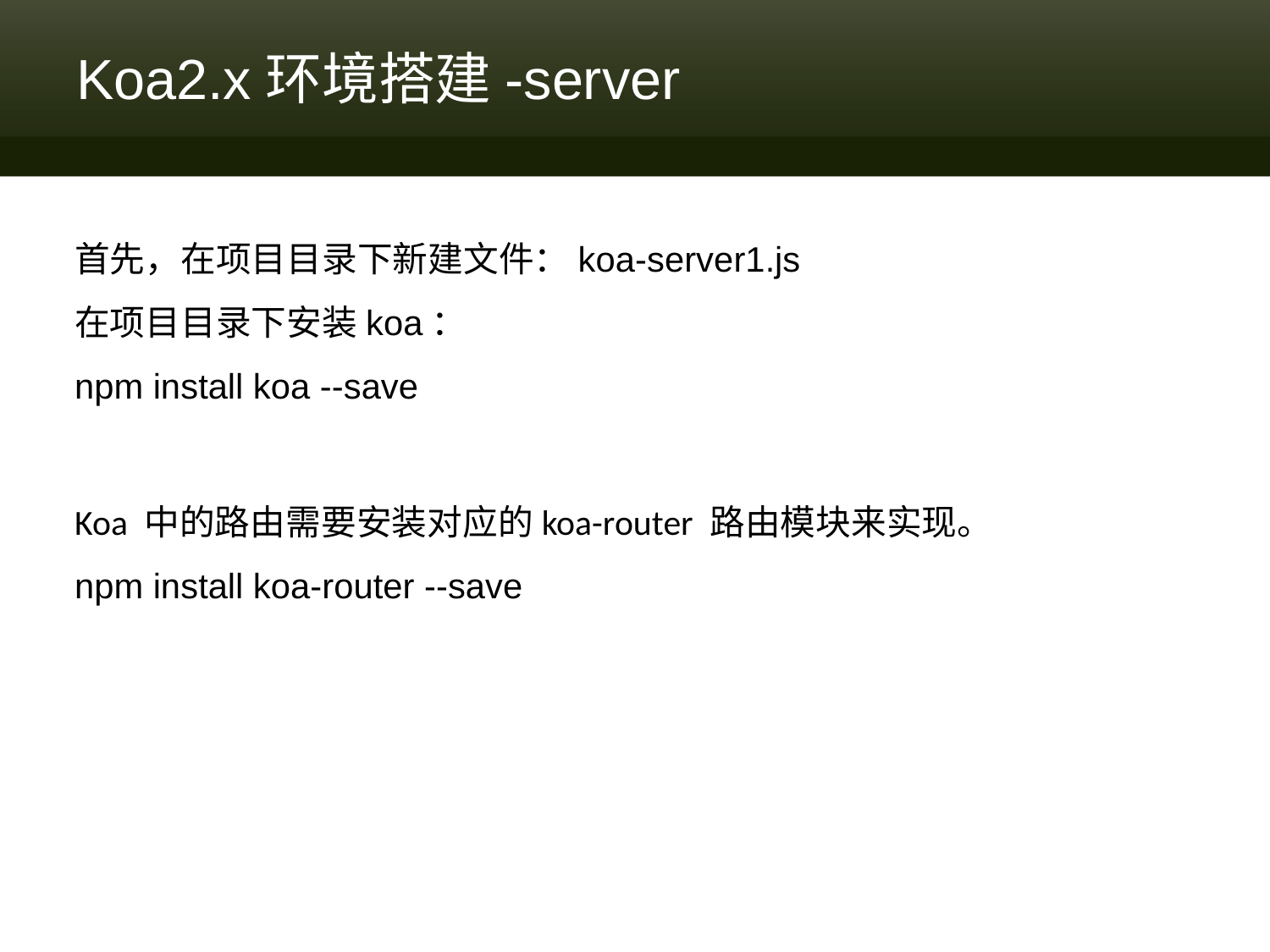

# Koa2.x环境搭建-server
首先，在项目目录下新建文件：koa-server1.js
在项目目录下安装koa：
npm install koa --save
Koa 中的路由需要安装对应的koa-router 路由模块来实现。
npm install koa-router --save